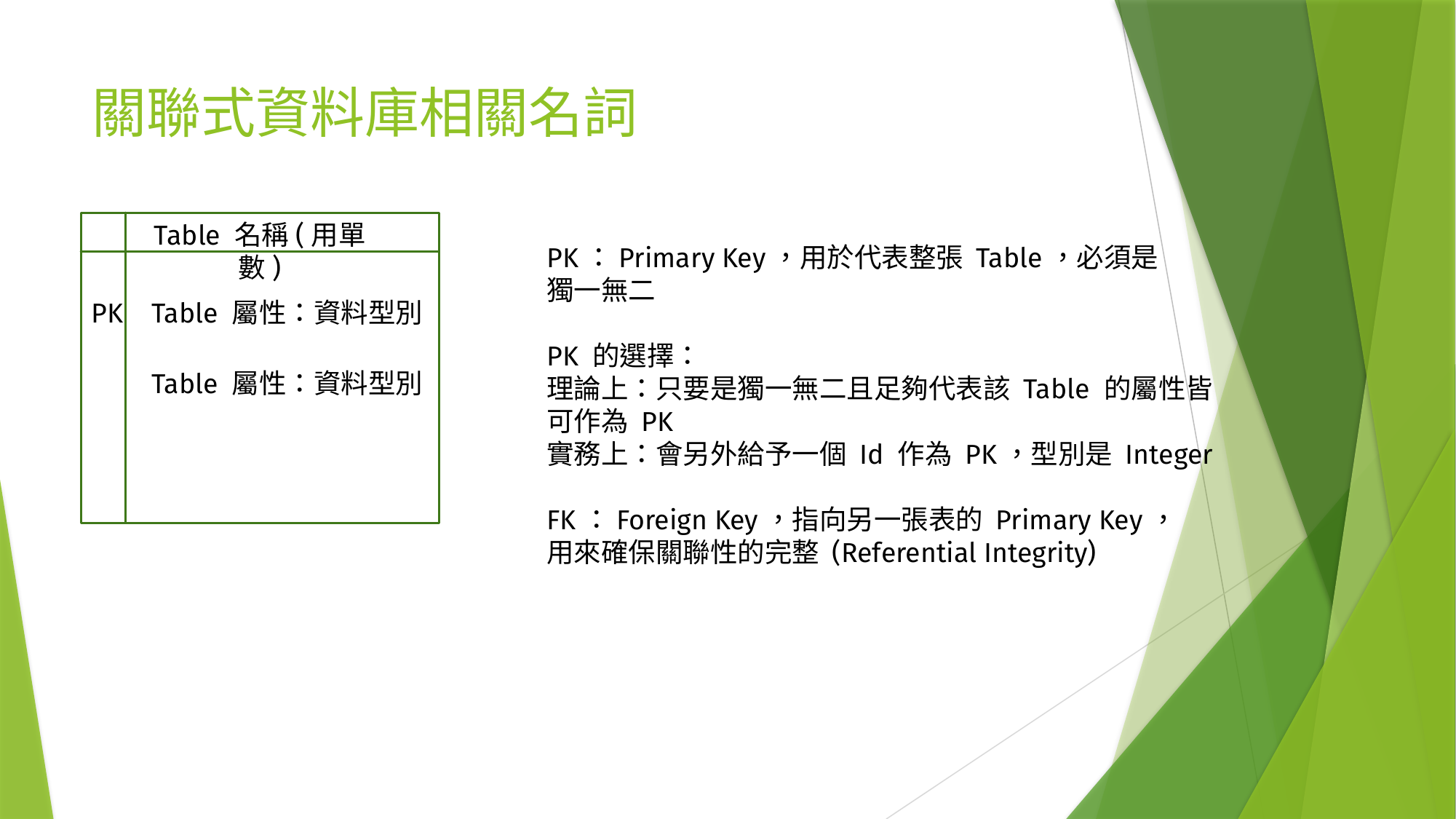

# 關聯式資料庫相關名詞

Table 名稱(用單數)
PK：Primary Key，用於代表整張 Table，必須是	獨一無二

PK 的選擇：
理論上：只要是獨一無二且足夠代表該 Table 的屬性皆可作為 PK
實務上：會另外給予一個 Id 作為 PK，型別是 Integer

FK：Foreign Key，指向另一張表的 Primary Key，	用來確保關聯性的完整 (Referential Integrity)
PK
Table 屬性：資料型別
Table 屬性：資料型別